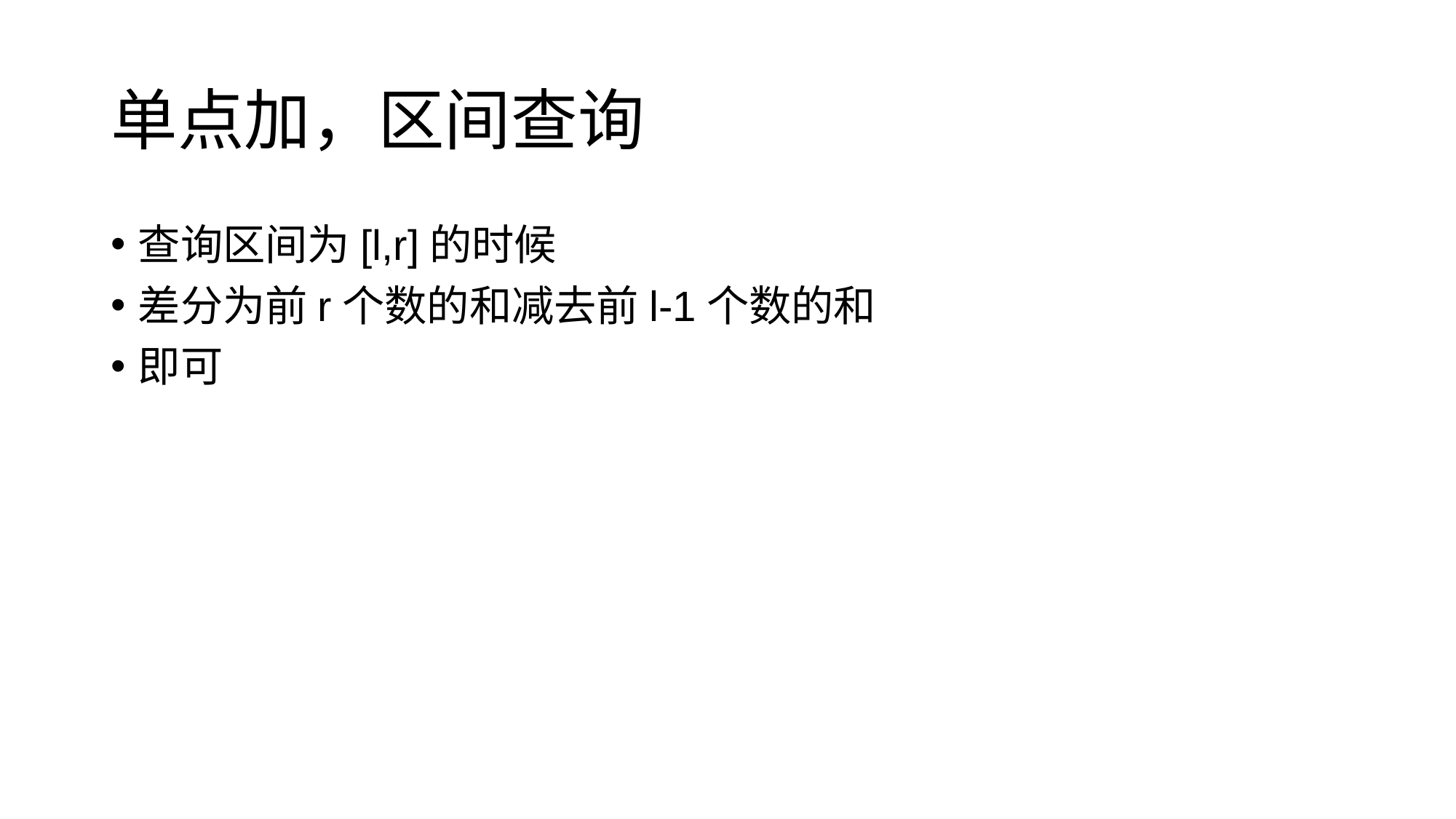

# 单点加，区间查询
查询区间为[l,r]的时候
差分为前r个数的和减去前l-1个数的和
即可